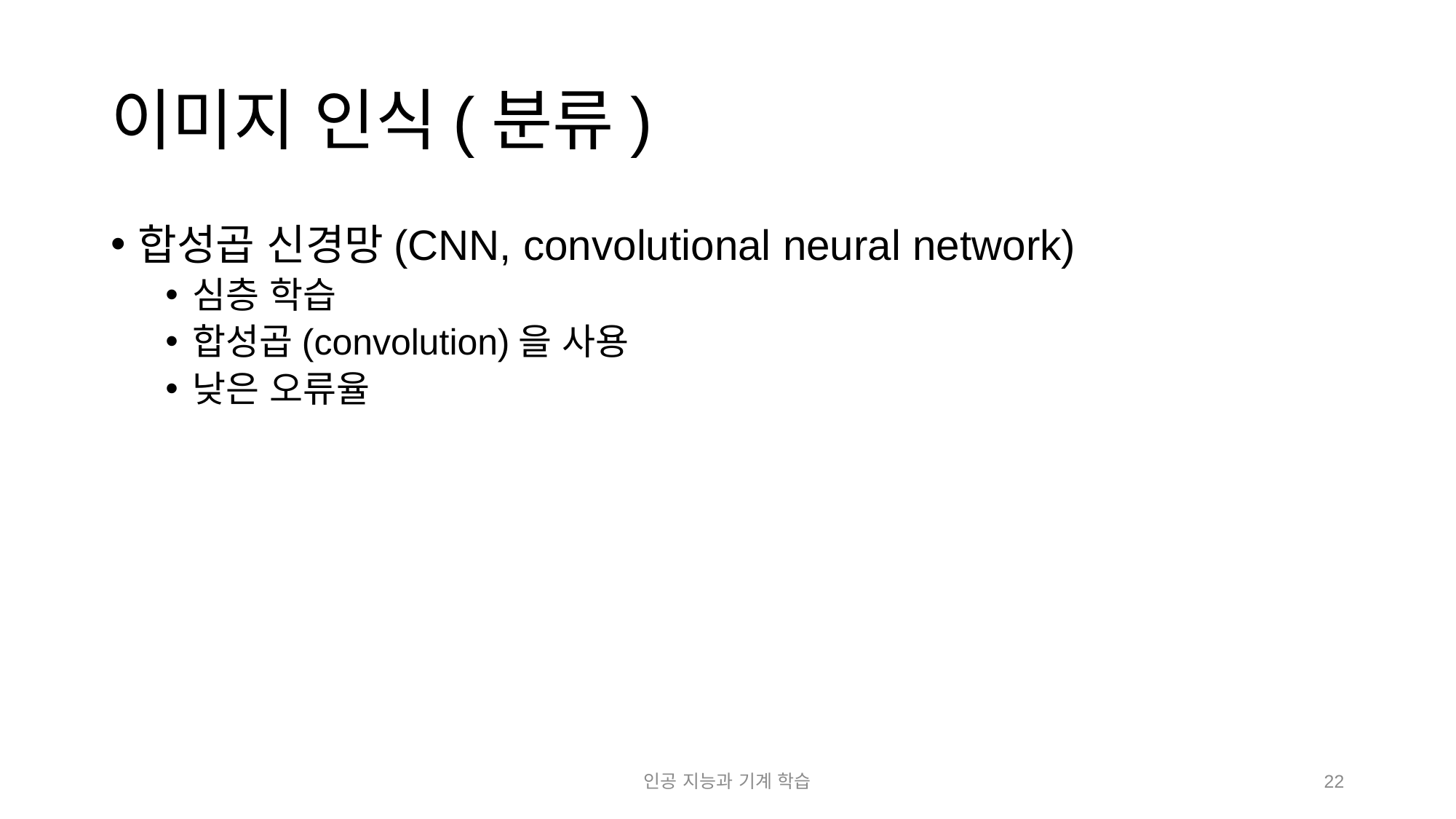

# 이미지 인식(분류)
합성곱 신경망(CNN, convolutional neural network)
심층 학습
합성곱(convolution)을 사용
낮은 오류율
인공 지능과 기계 학습
22